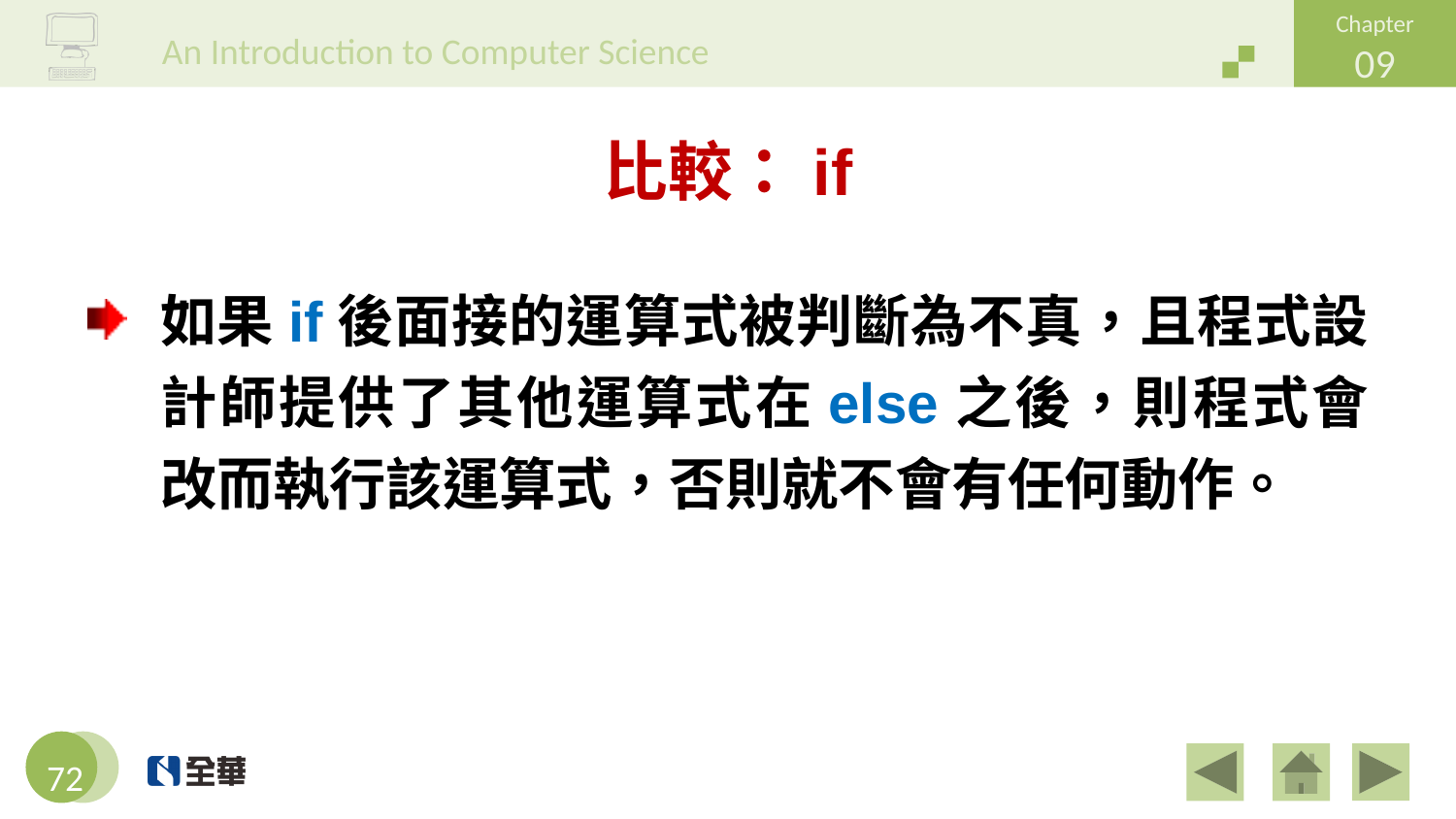

# 比較：if
如果if後面接的運算式被判斷為不真，且程式設計師提供了其他運算式在else之後，則程式會改而執行該運算式，否則就不會有任何動作。